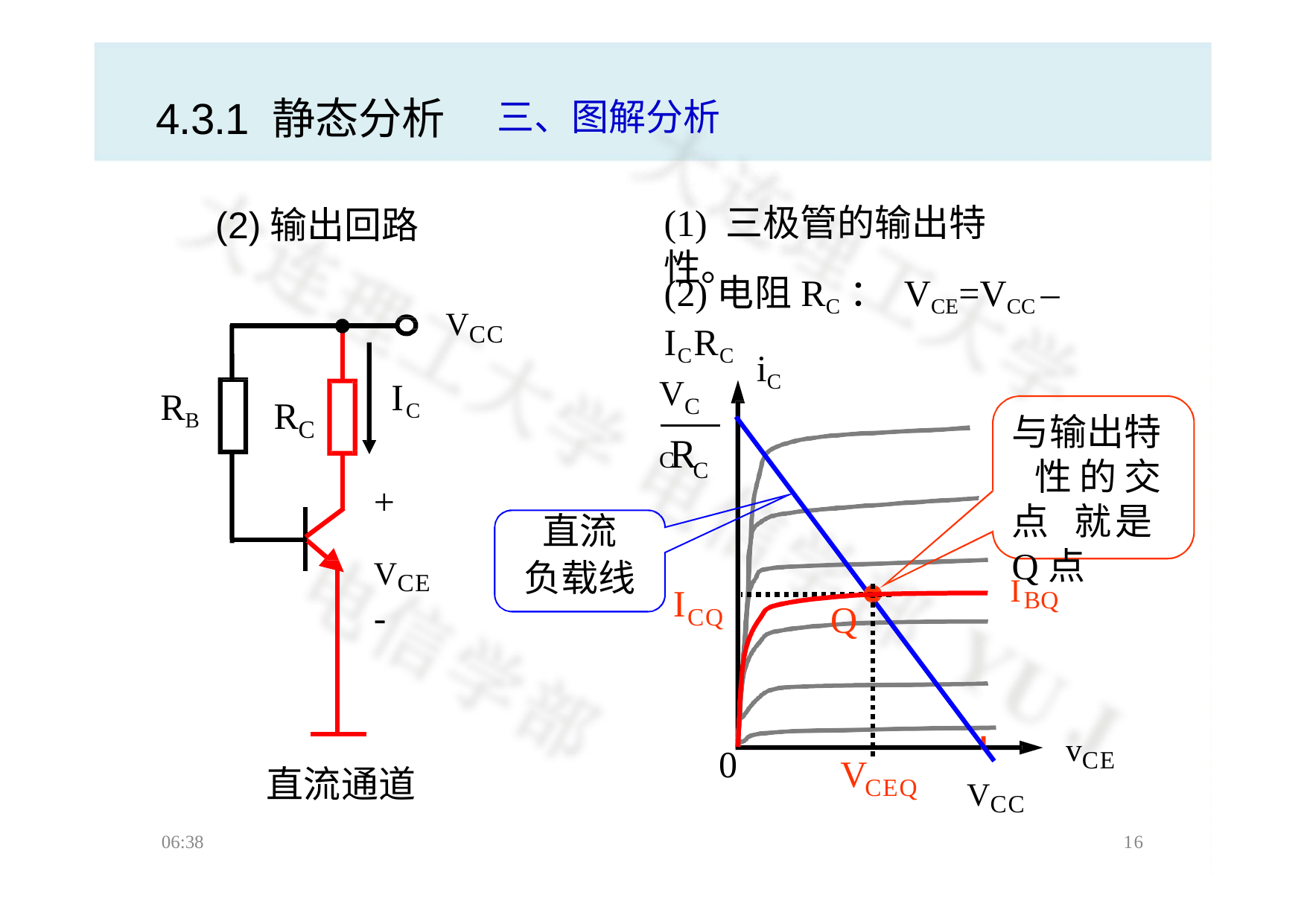

# 4.3.1 静态分析
三、图解分析
(1) 三极管的输出特性。
(2)输出回路
(2)电阻RC： VCE=VCC – ICRC
VCC

iC
IC

VCC

RB
R

与输出特  性的交点  就是Q点
C

R

C
+  VCE
-

直流  负载线

IBQ
I

Q
CQ

vCE

0

V

直流通道
CEQ
VCC
06:38
16